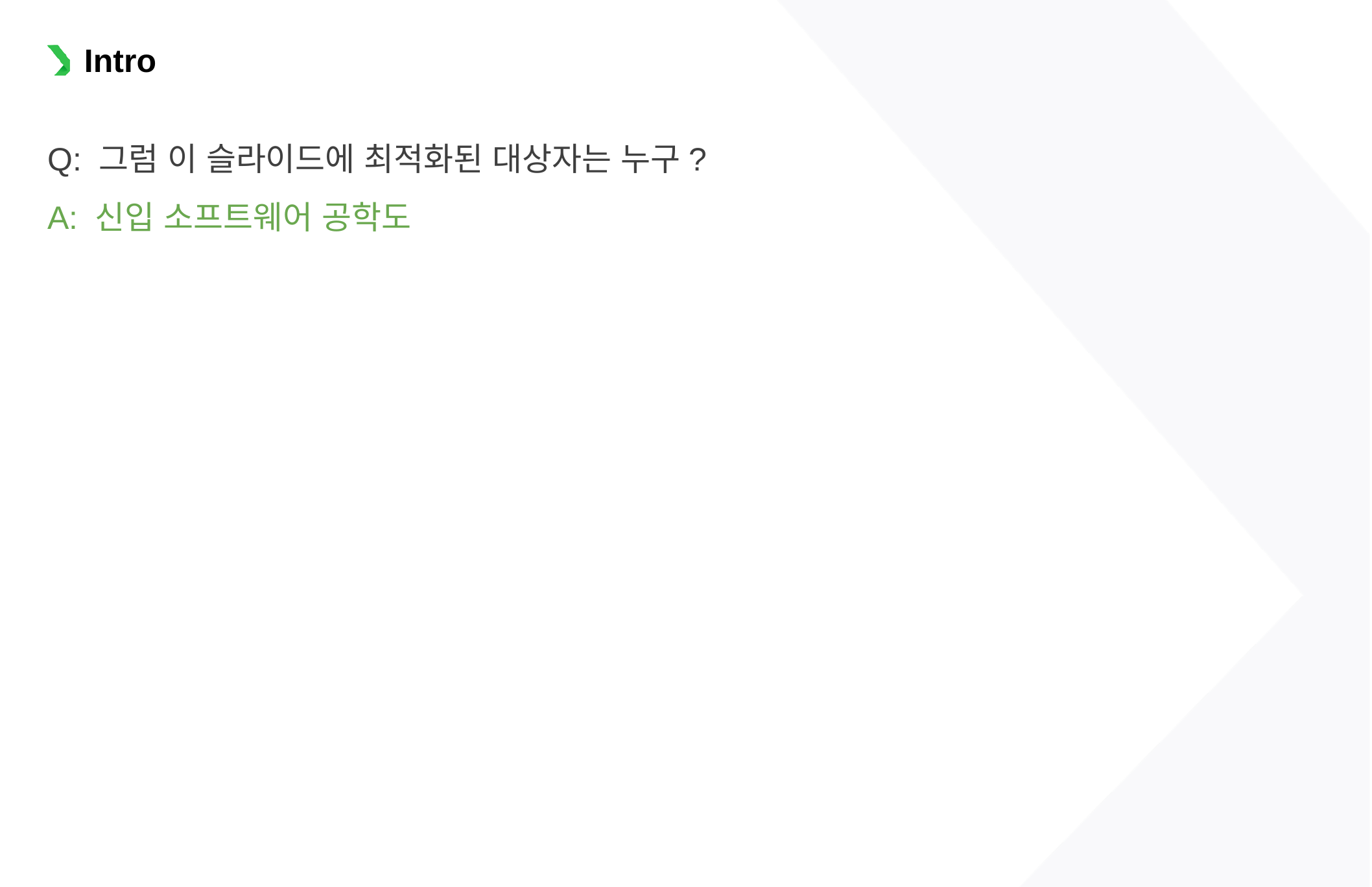

Intro
Q: 그럼 이 슬라이드에 최적화된 대상자는 누구?
A: 신입 소프트웨어 공학도